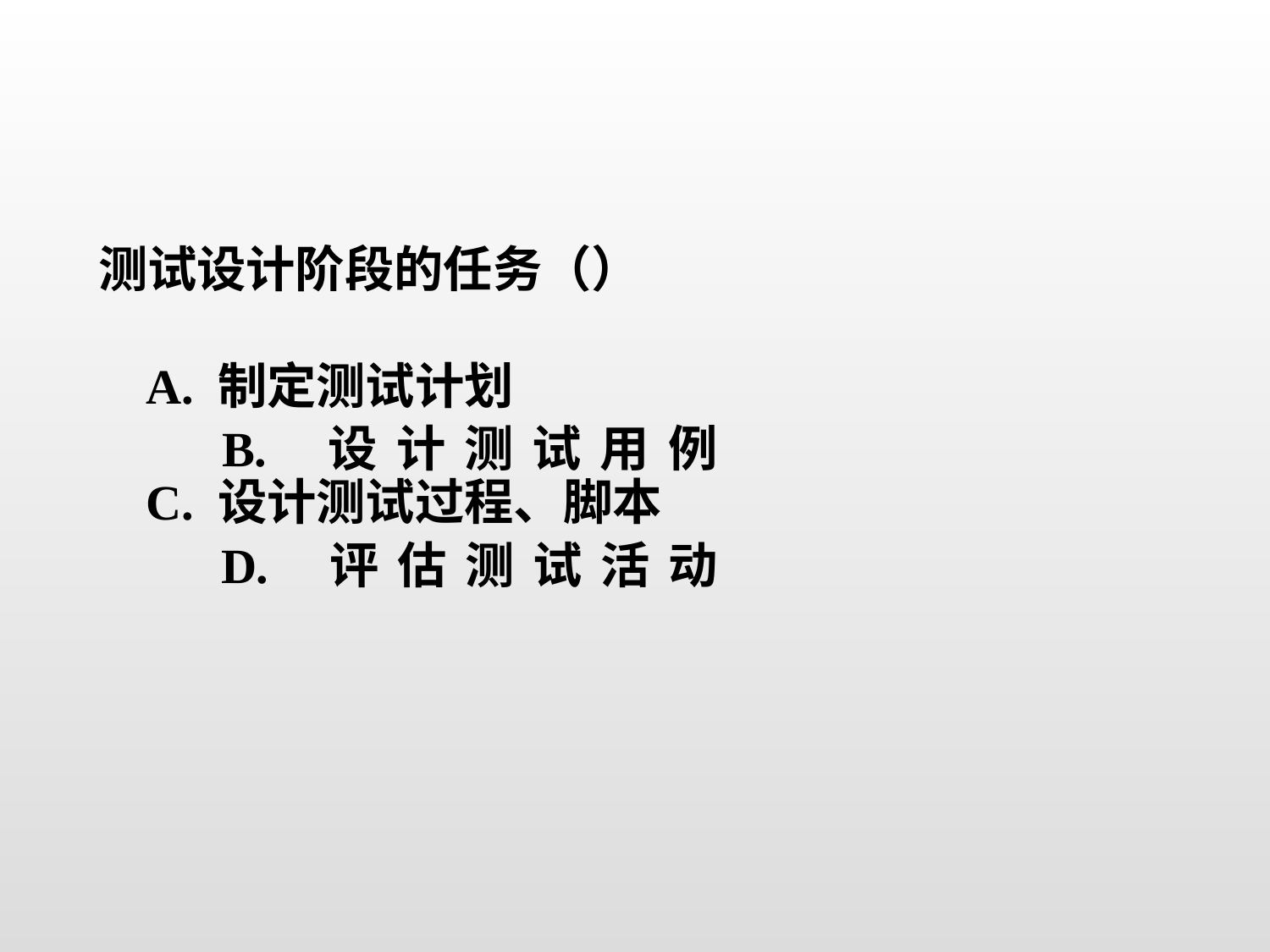

测试设计阶段的任务（）
A. 制定测试计划
    B. 设计测试用例
C. 设计测试过程、脚本
    D. 评估测试活动